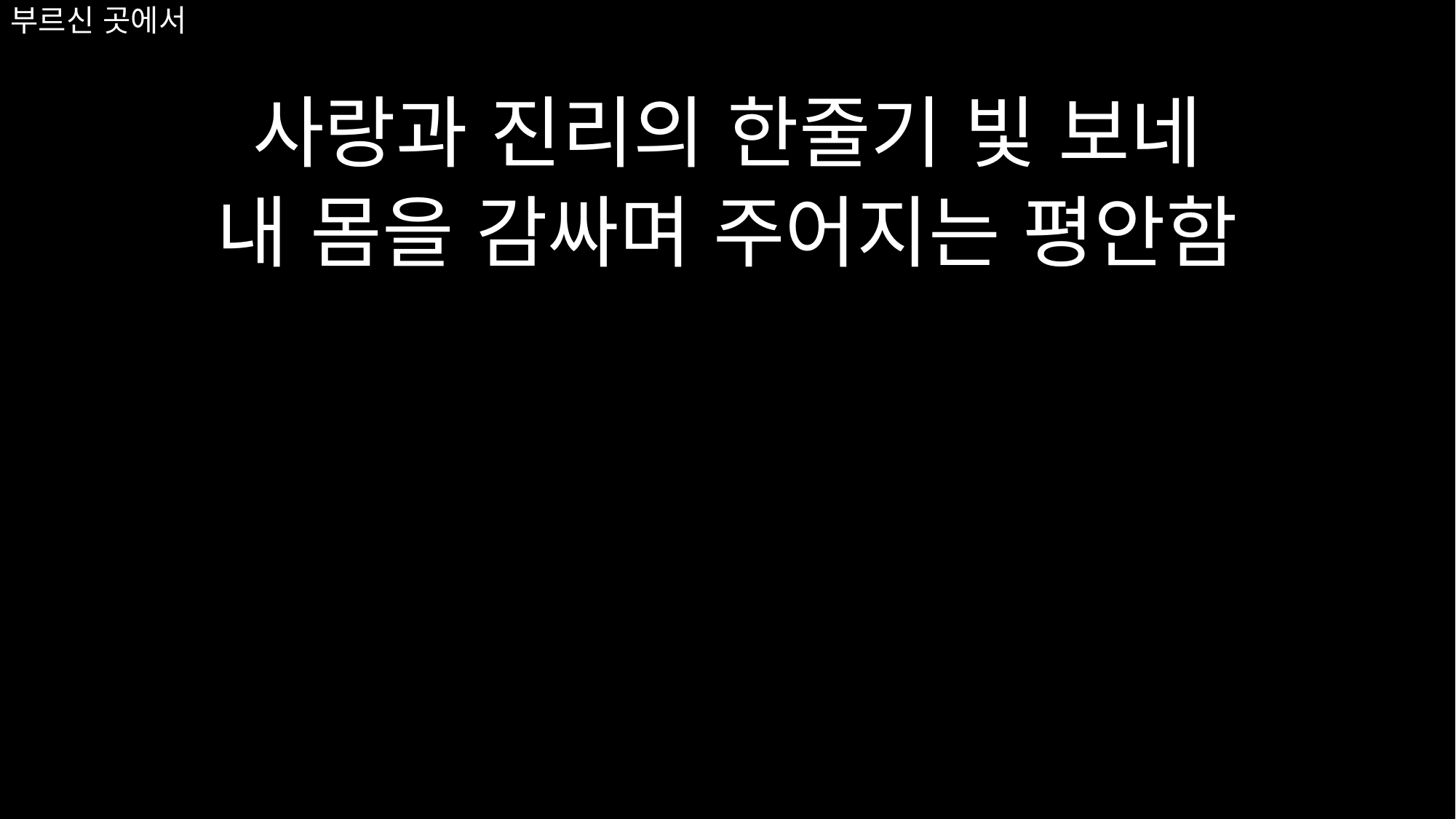

# 부르신 곳에서
사랑과 진리의 한줄기 빛 보네
내 몸을 감싸며 주어지는 평안함